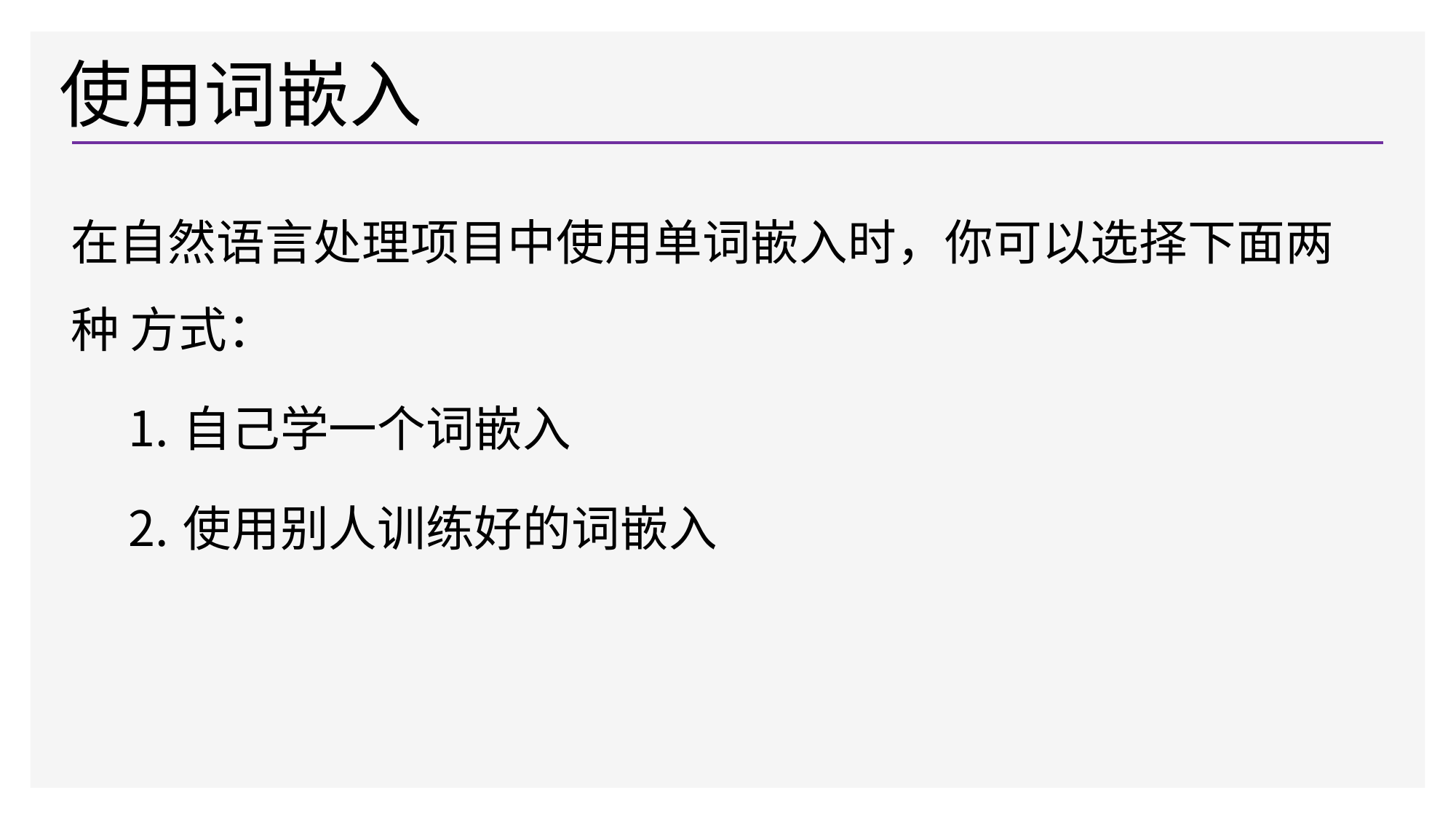

# 使用词嵌入
在自然语言处理项目中使用单词嵌入时，你可以选择下面两种 方式：

自己学一个词嵌入

使用别人训练好的词嵌入